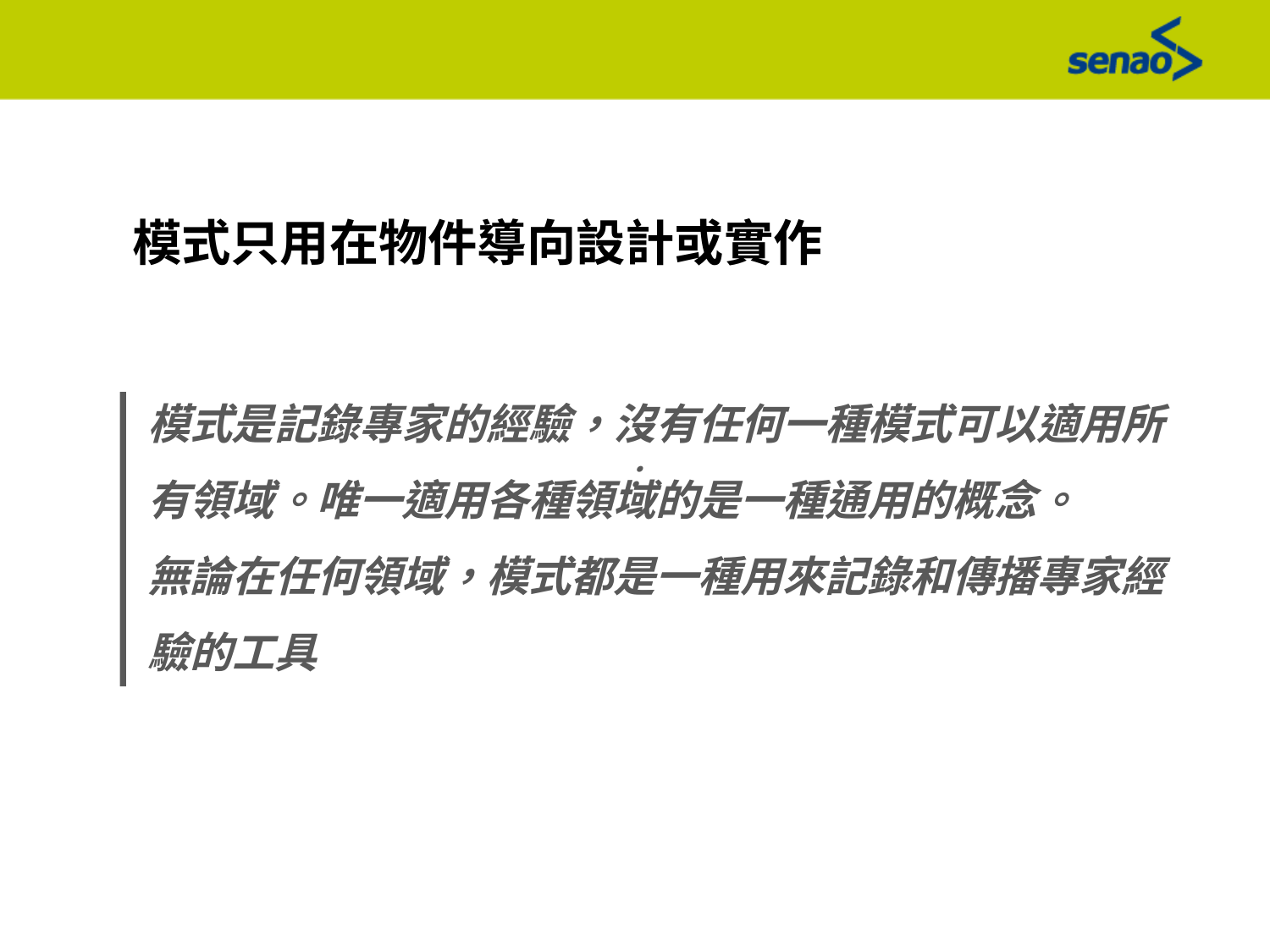

模式只用在物件導向設計或實作
模式是記錄專家的經驗，沒有任何一種模式可以適用所有領域。唯一適用各種領域的是一種通用的概念。
無論在任何領域，模式都是一種用來記錄和傳播專家經驗的工具

：